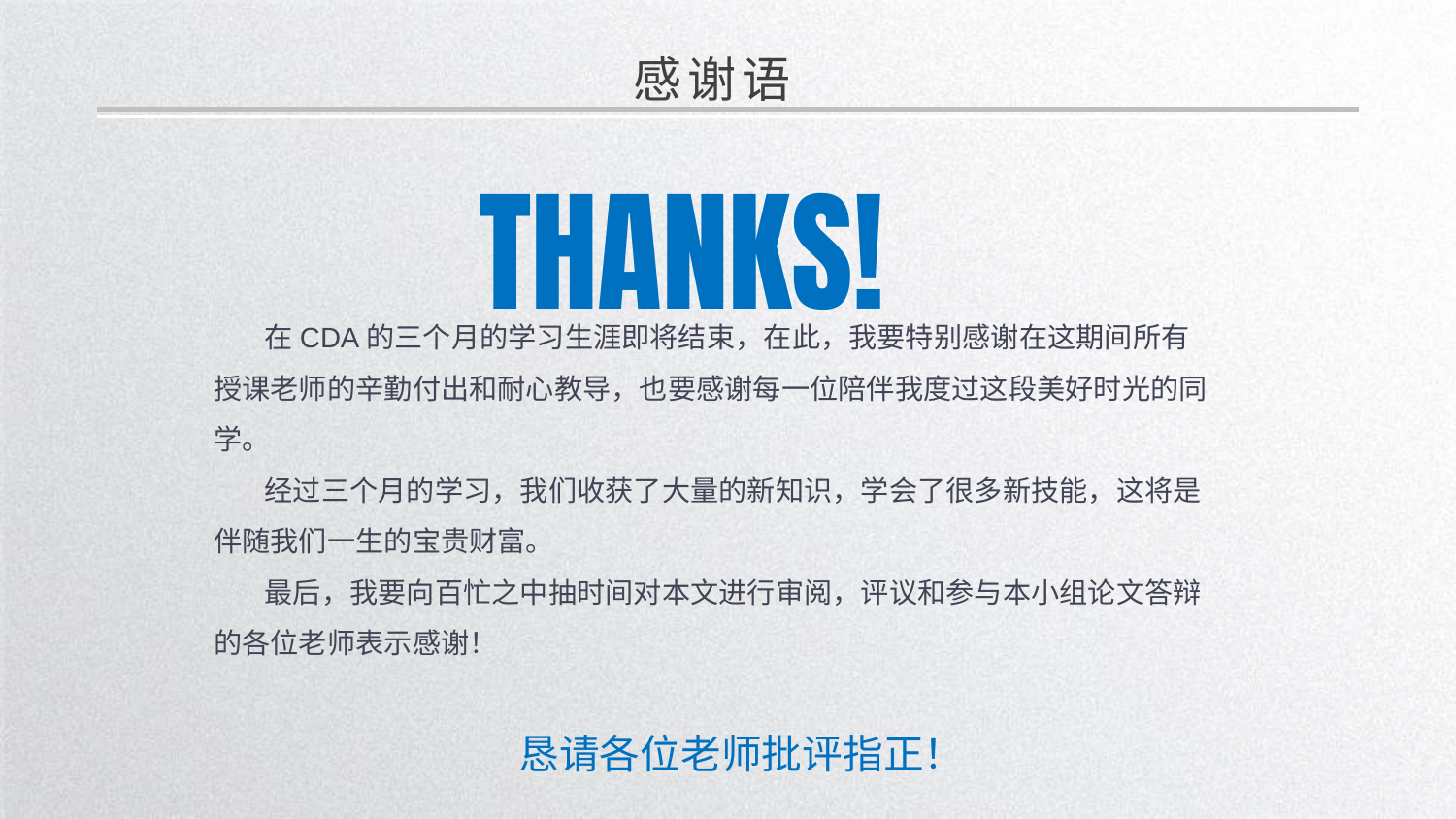

感谢语
THANKS!
       在CDA的三个月的学习生涯即将结束，在此，我要特别感谢在这期间所有授课老师的辛勤付出和耐心教导，也要感谢每一位陪伴我度过这段美好时光的同学。
       经过三个月的学习，我们收获了大量的新知识，学会了很多新技能，这将是伴随我们一生的宝贵财富。
       最后，我要向百忙之中抽时间对本文进行审阅，评议和参与本小组论文答辩的各位老师表示感谢！
恳请各位老师批评指正！